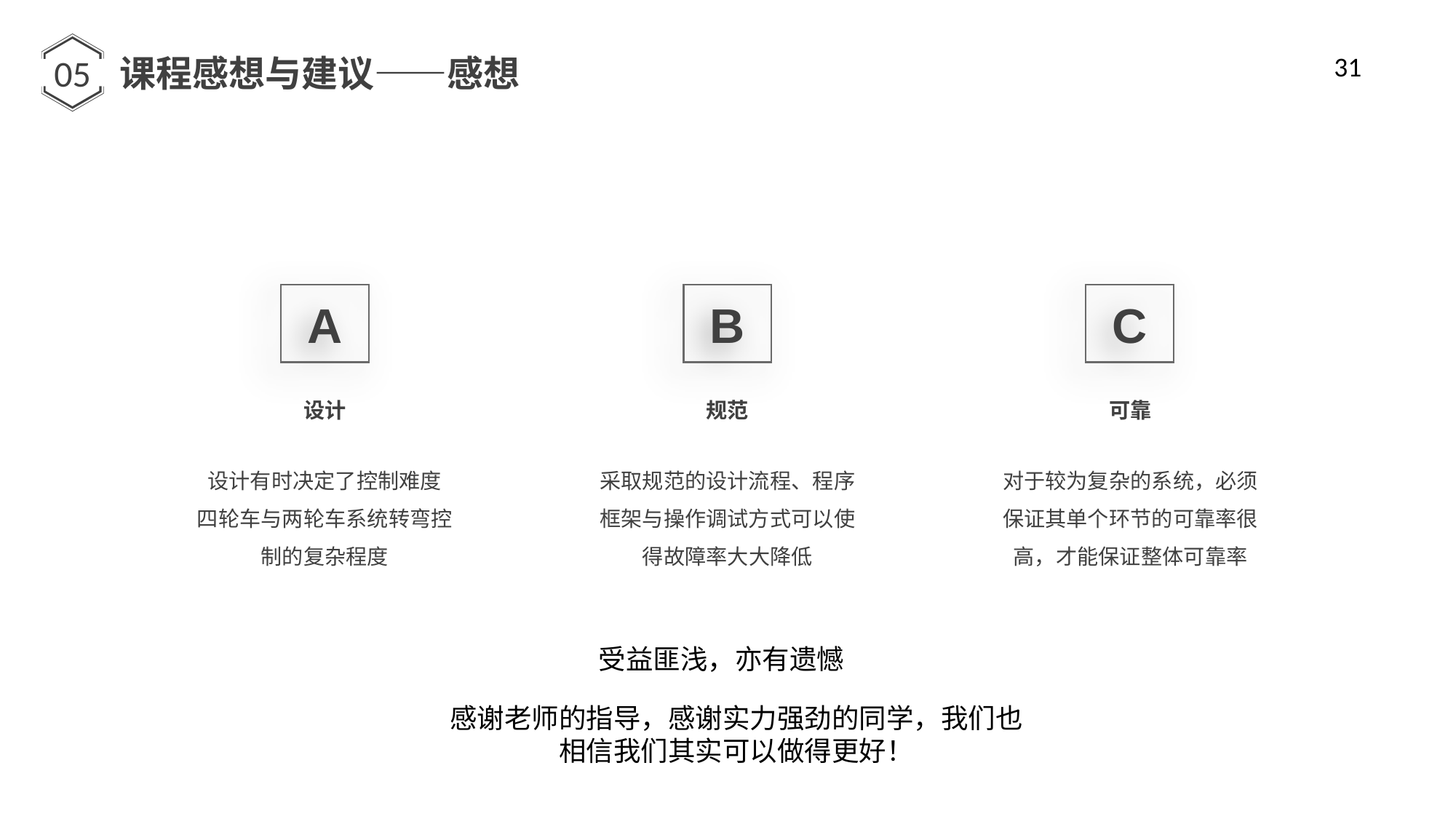

05
31
课程感想与建议——感想
A
B
C
设计
设计有时决定了控制难度
四轮车与两轮车系统转弯控制的复杂程度
规范
采取规范的设计流程、程序框架与操作调试方式可以使得故障率大大降低
可靠
对于较为复杂的系统，必须保证其单个环节的可靠率很高，才能保证整体可靠率
受益匪浅，亦有遗憾
感谢老师的指导，感谢实力强劲的同学，我们也相信我们其实可以做得更好！